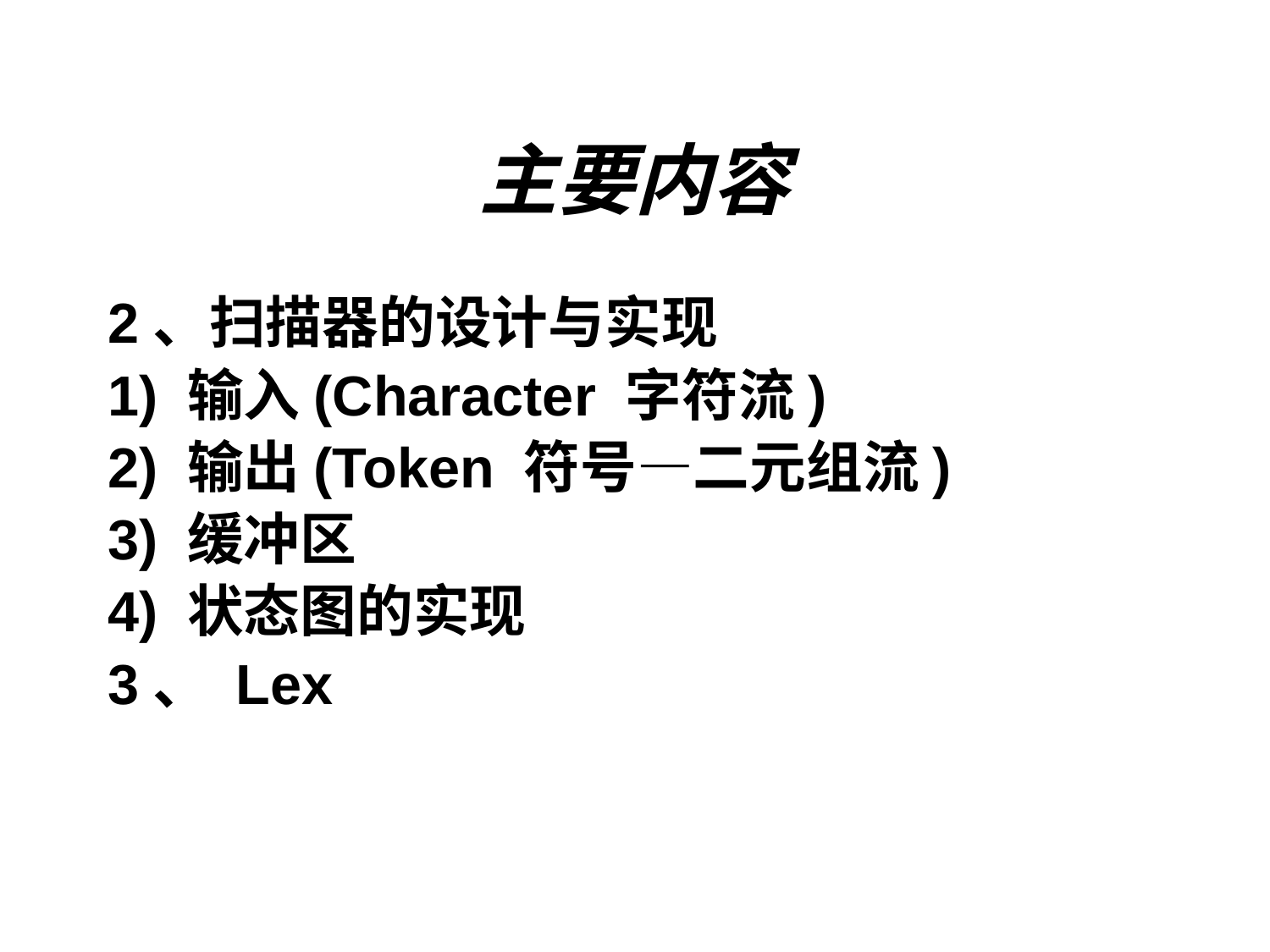

# 主要内容
2、扫描器的设计与实现
1) 输入(Character 字符流)
2) 输出(Token 符号—二元组流)
3) 缓冲区
4) 状态图的实现
3、 Lex